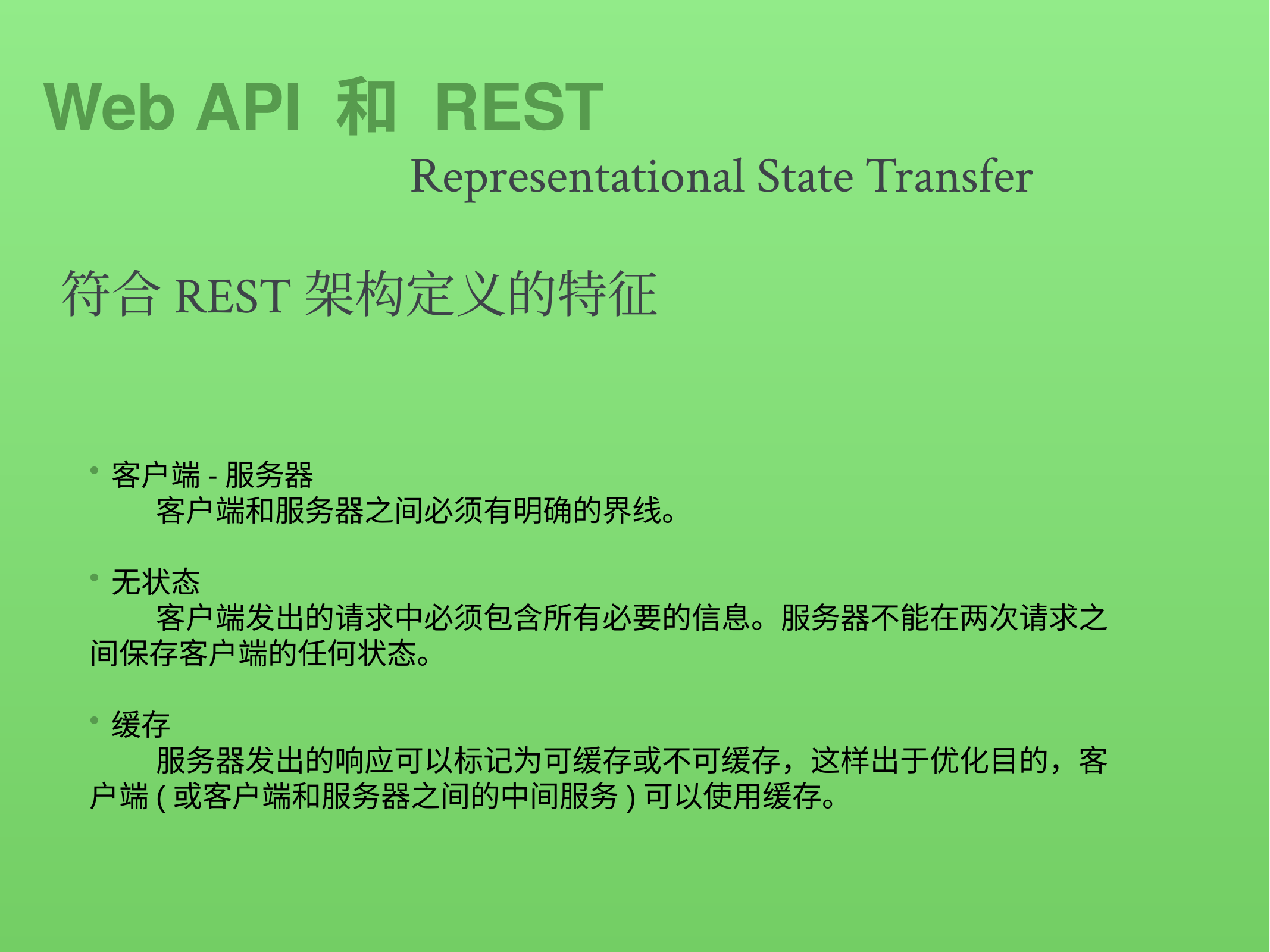

21
Web API 和 REST
Representational State Transfer
符合REST架构定义的特征
客户端-服务器
客户端和服务器之间必须有明确的界线。

无状态
客户端发出的请求中必须包含所有必要的信息。服务器不能在两次请求之间保存客户端的任何状态。

缓存
服务器发出的响应可以标记为可缓存或不可缓存，这样出于优化目的，客户端(或客户端和服务器之间的中间服务)可以使用缓存。